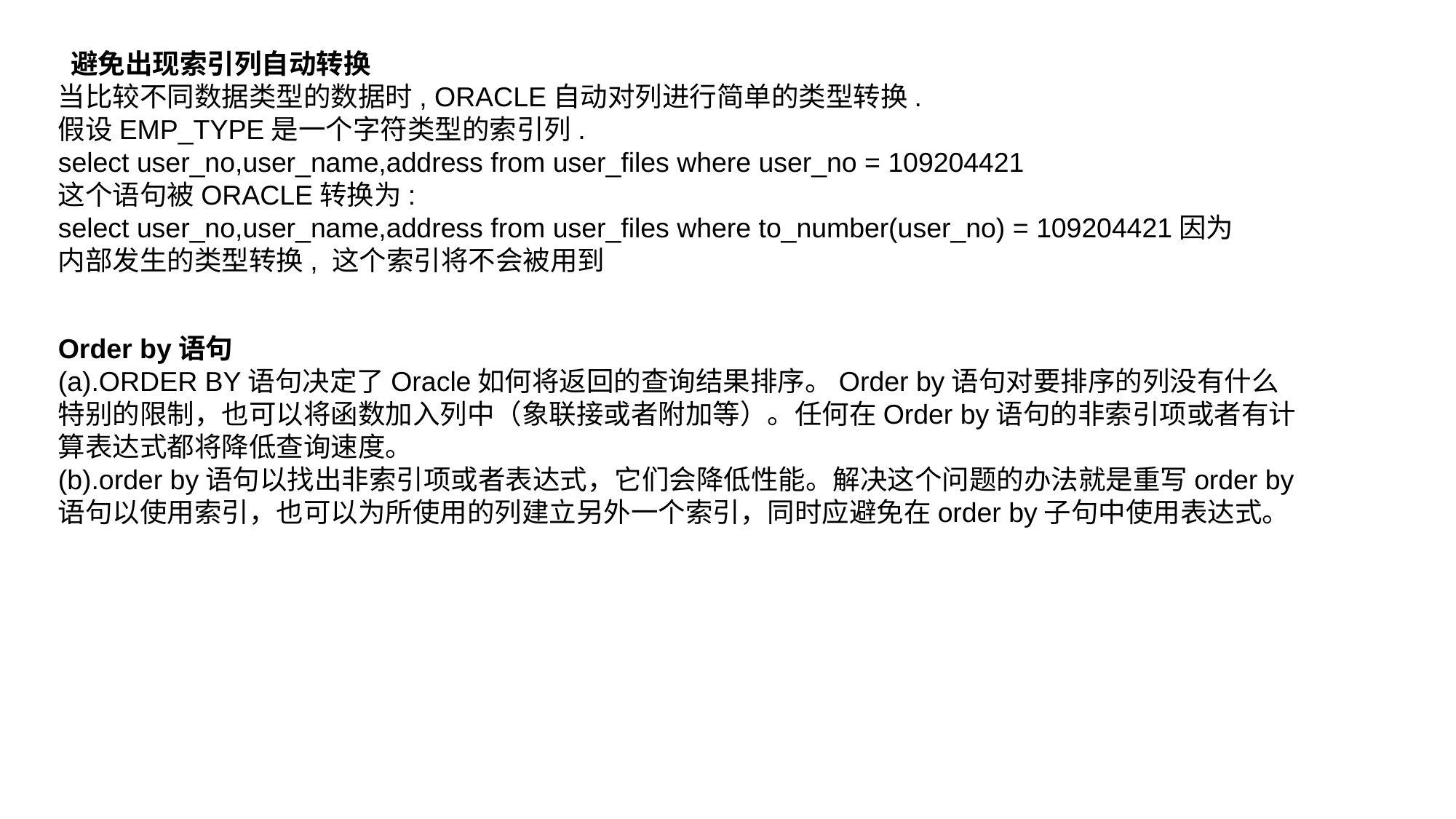

避免出现索引列自动转换
当比较不同数据类型的数据时, ORACLE自动对列进行简单的类型转换.
假设EMP_TYPE是一个字符类型的索引列.
select user_no,user_name,address from user_files where user_no = 109204421
这个语句被ORACLE转换为:
select user_no,user_name,address from user_files where to_number(user_no) = 109204421因为内部发生的类型转换, 这个索引将不会被用到
Order by语句
(a).ORDER BY语句决定了Oracle如何将返回的查询结果排序。Order by语句对要排序的列没有什么特别的限制，也可以将函数加入列中（象联接或者附加等）。任何在Order by语句的非索引项或者有计算表达式都将降低查询速度。
(b).order by语句以找出非索引项或者表达式，它们会降低性能。解决这个问题的办法就是重写order by语句以使用索引，也可以为所使用的列建立另外一个索引，同时应避免在order by子句中使用表达式。